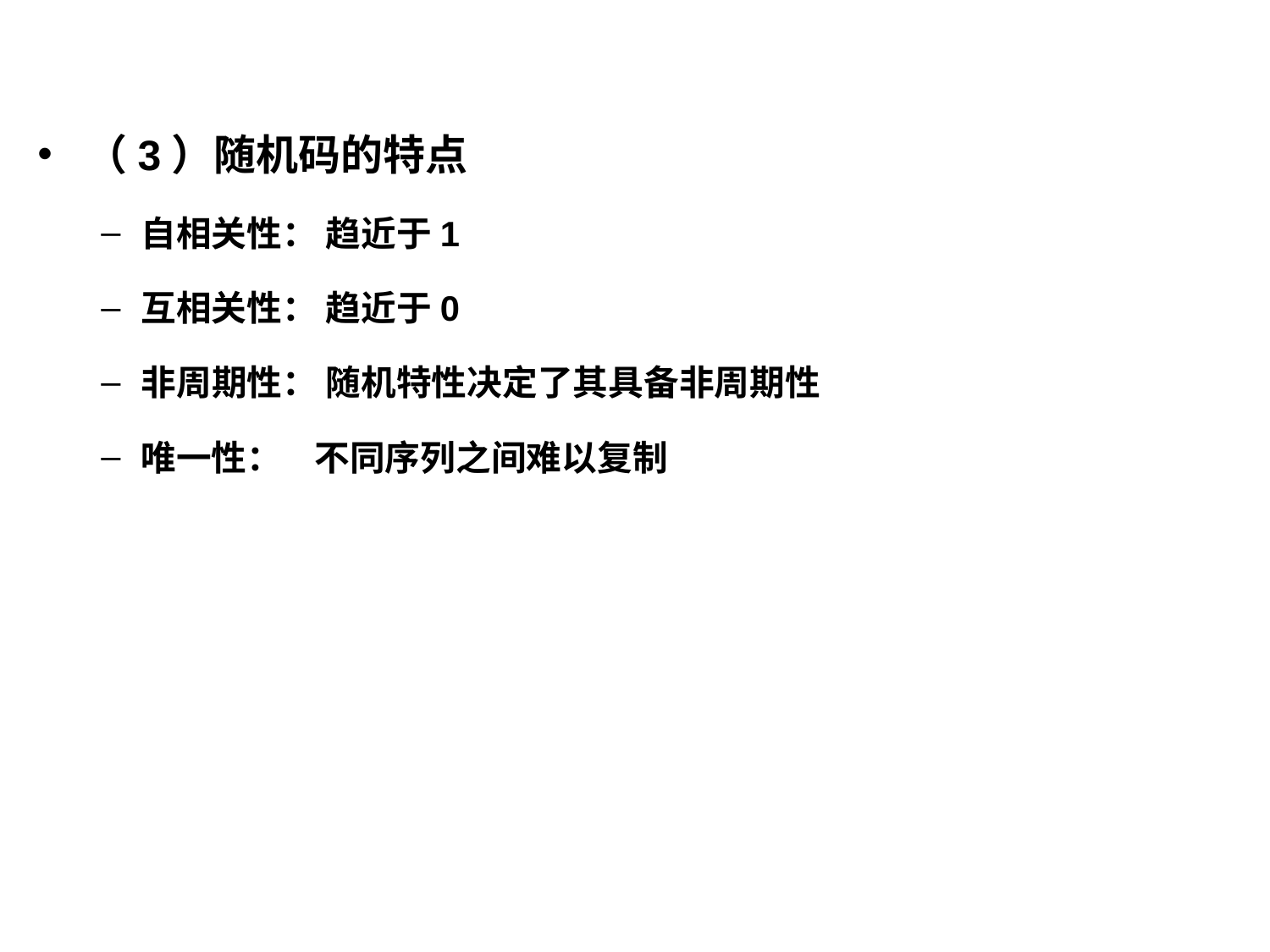

（3）随机码的特点
自相关性： 趋近于1
互相关性： 趋近于0
非周期性： 随机特性决定了其具备非周期性
唯一性：    不同序列之间难以复制